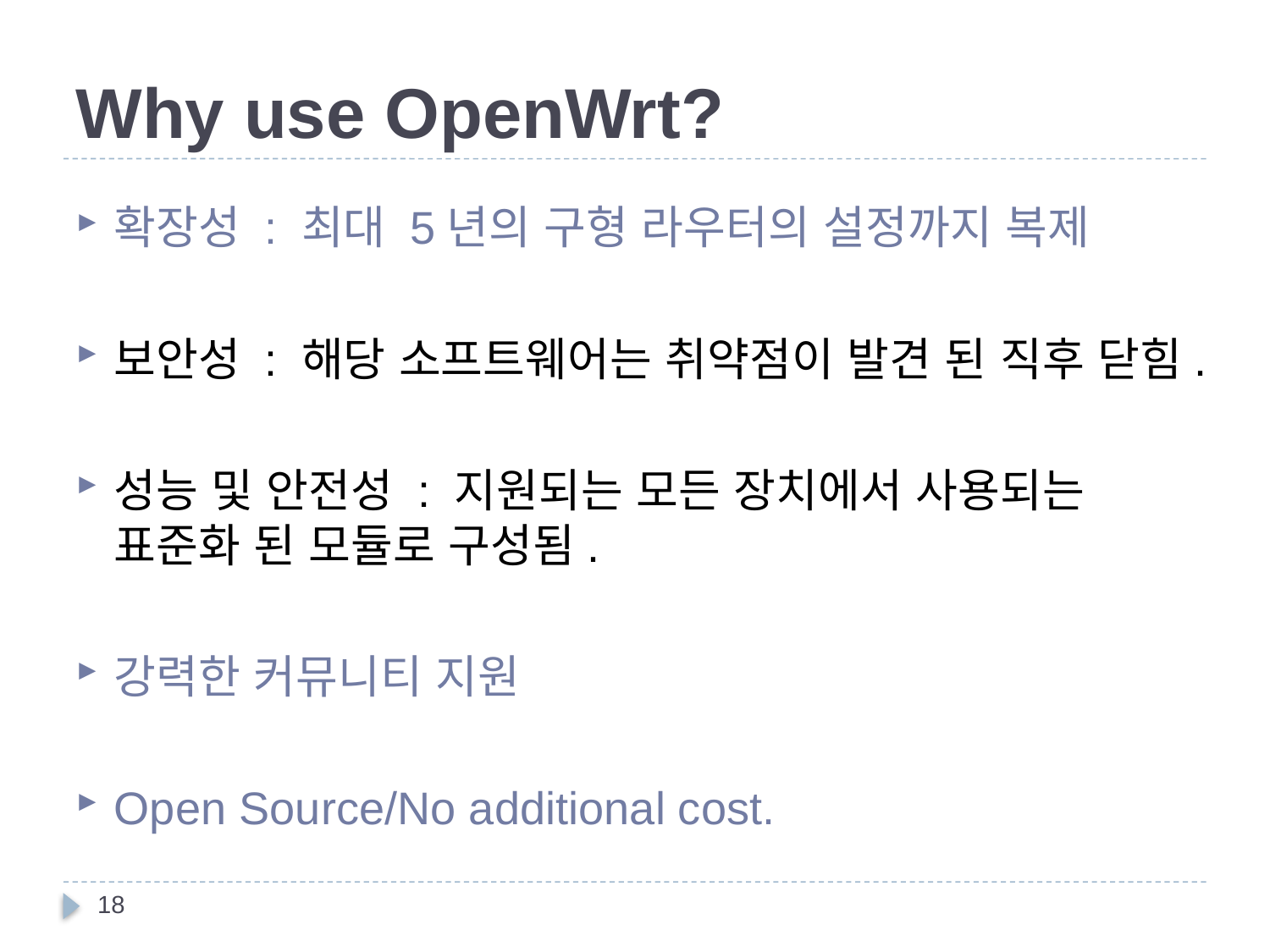

# Why use OpenWrt?
확장성 : 최대 5년의 구형 라우터의 설정까지 복제

보안성 : 해당 소프트웨어는 취약점이 발견 된 직후 닫힘.

성능 및 안전성 : 지원되는 모든 장치에서 사용되는 표준화 된 모듈로 구성됨.

강력한 커뮤니티 지원

Open Source/No additional cost.
18